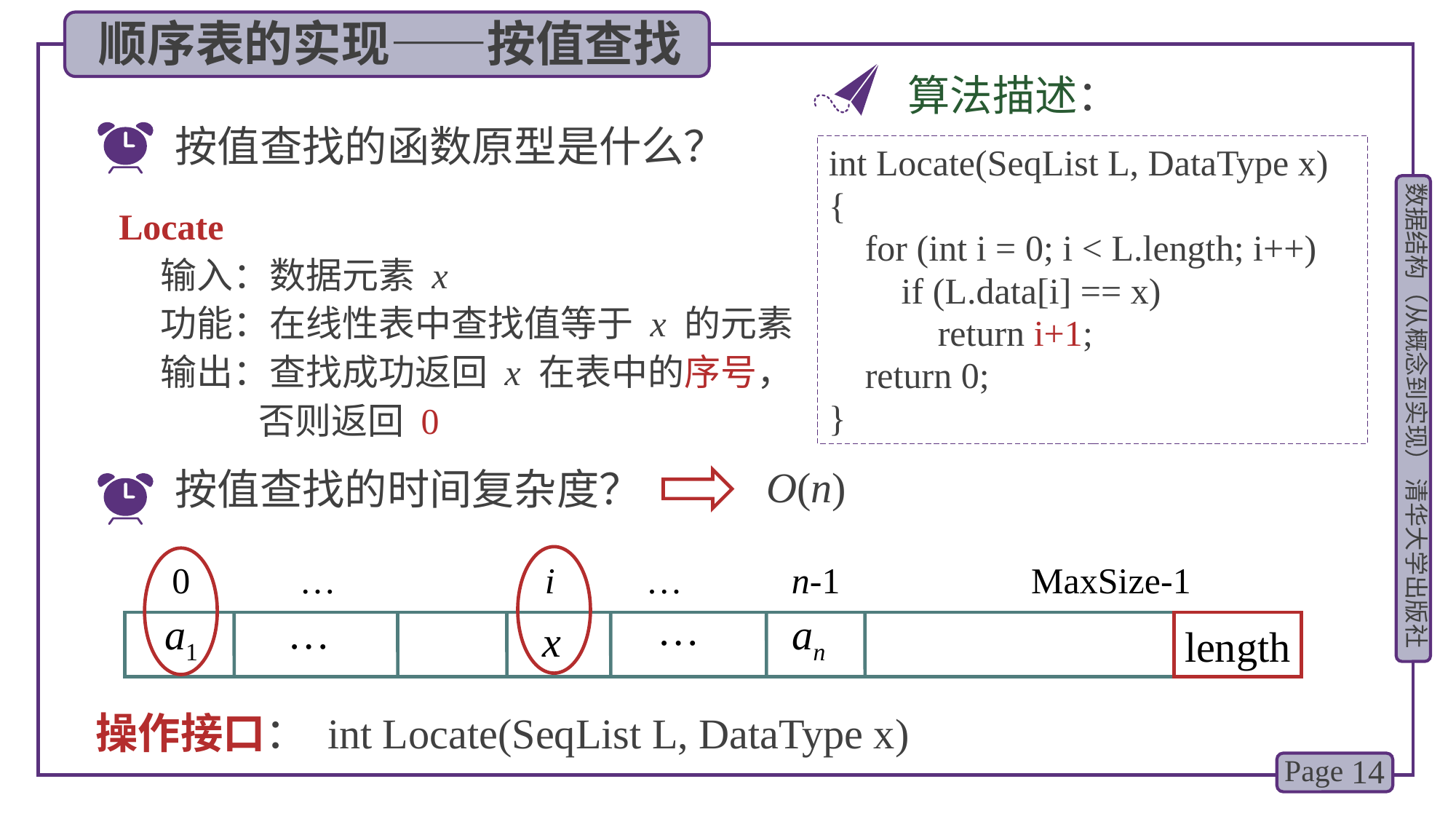

顺序表的实现——按值查找

算法描述：

按值查找的函数原型是什么？

int Locate(SeqList L, DataType x)
{
    for (int i = 0; i < L.length; i++)
        if (L.data[i] == x)
            return i+1;
    return 0;
}
Locate
    输入：数据元素 x
    功能：在线性表中查找值等于 x 的元素
    输出：查找成功返回 x 在表中的序号，
                否则返回 0
O(n)

按值查找的时间复杂度？

   0            …                       i          …            n-1                     MaxSize-1
…
…
  x
 an
 a1

 length
操作接口： int Locate(SeqList L, DataType x)